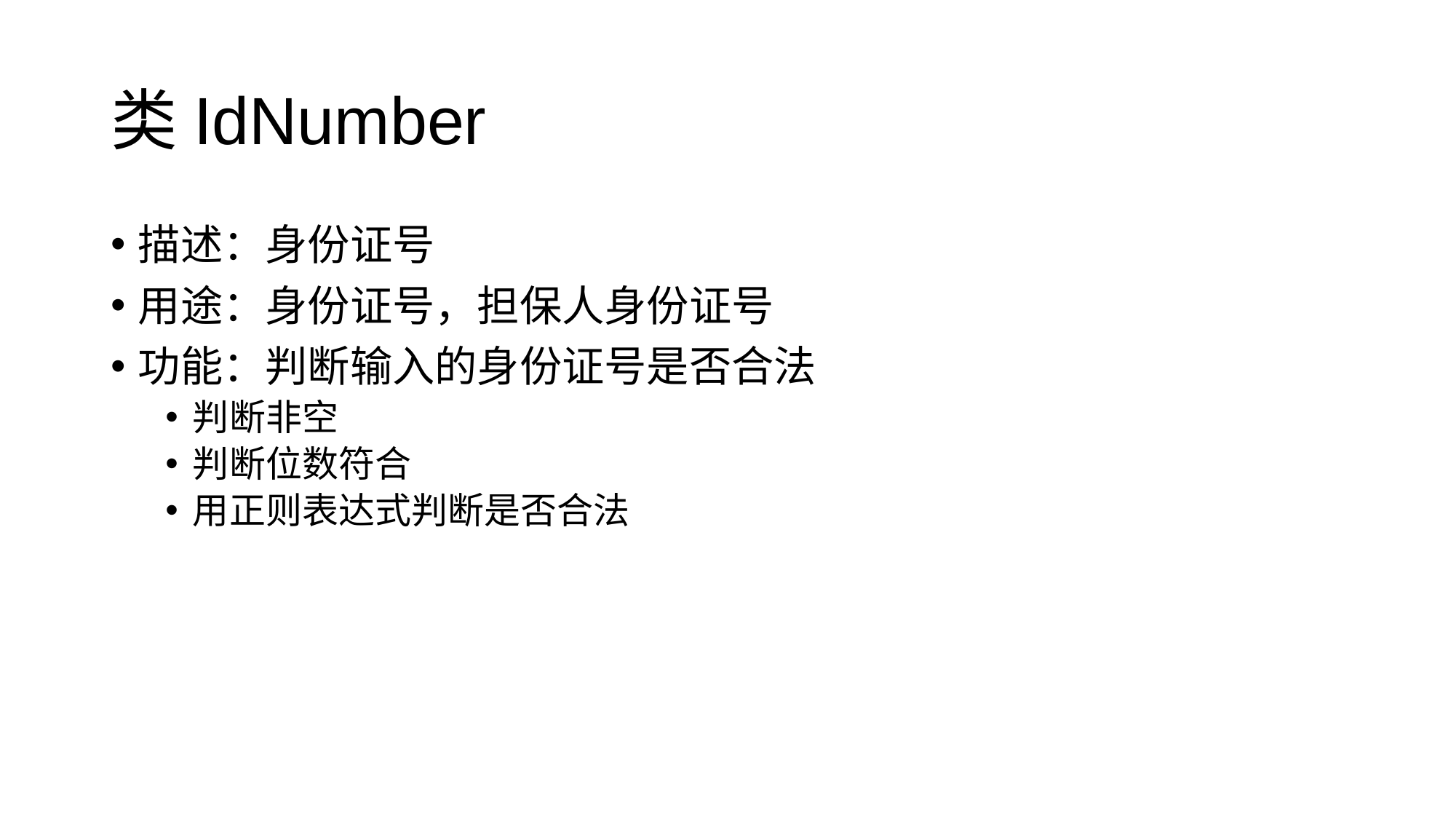

# 类IdNumber
描述：身份证号
用途：身份证号，担保人身份证号
功能：判断输入的身份证号是否合法
判断非空
判断位数符合
用正则表达式判断是否合法